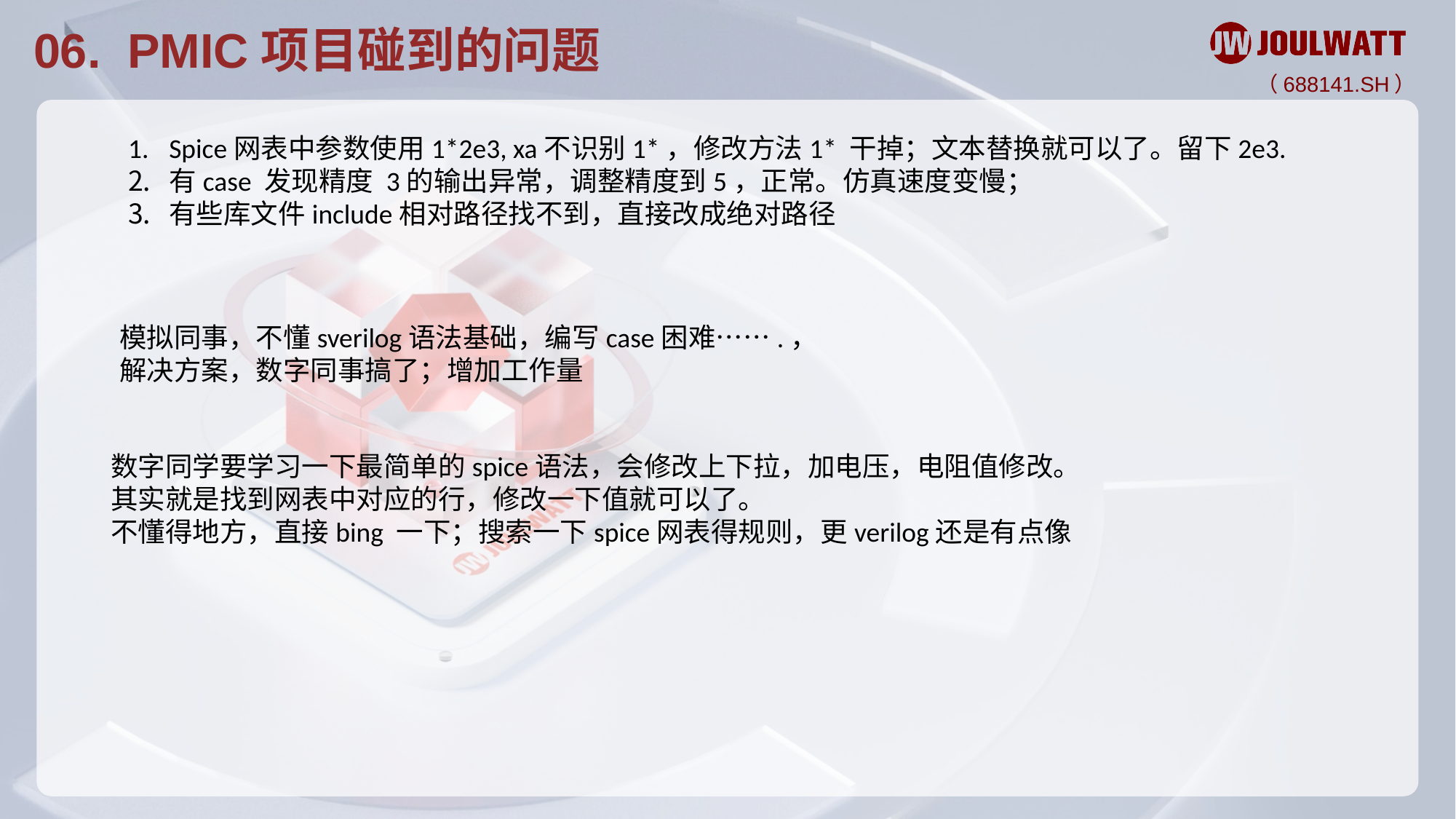

06.  PMIC项目碰到的问题
Spice网表中参数使用1*2e3, xa不识别1*，修改方法1* 干掉；文本替换就可以了。留下2e3.
有case 发现精度 3的输出异常，调整精度到5，正常。仿真速度变慢；
有些库文件include相对路径找不到，直接改成绝对路径
模拟同事，不懂sverilog语法基础，编写case困难…….，
解决方案，数字同事搞了；增加工作量
数字同学要学习一下最简单的spice语法，会修改上下拉，加电压，电阻值修改。
其实就是找到网表中对应的行，修改一下值就可以了。
不懂得地方，直接bing 一下；搜索一下spice网表得规则，更verilog还是有点像